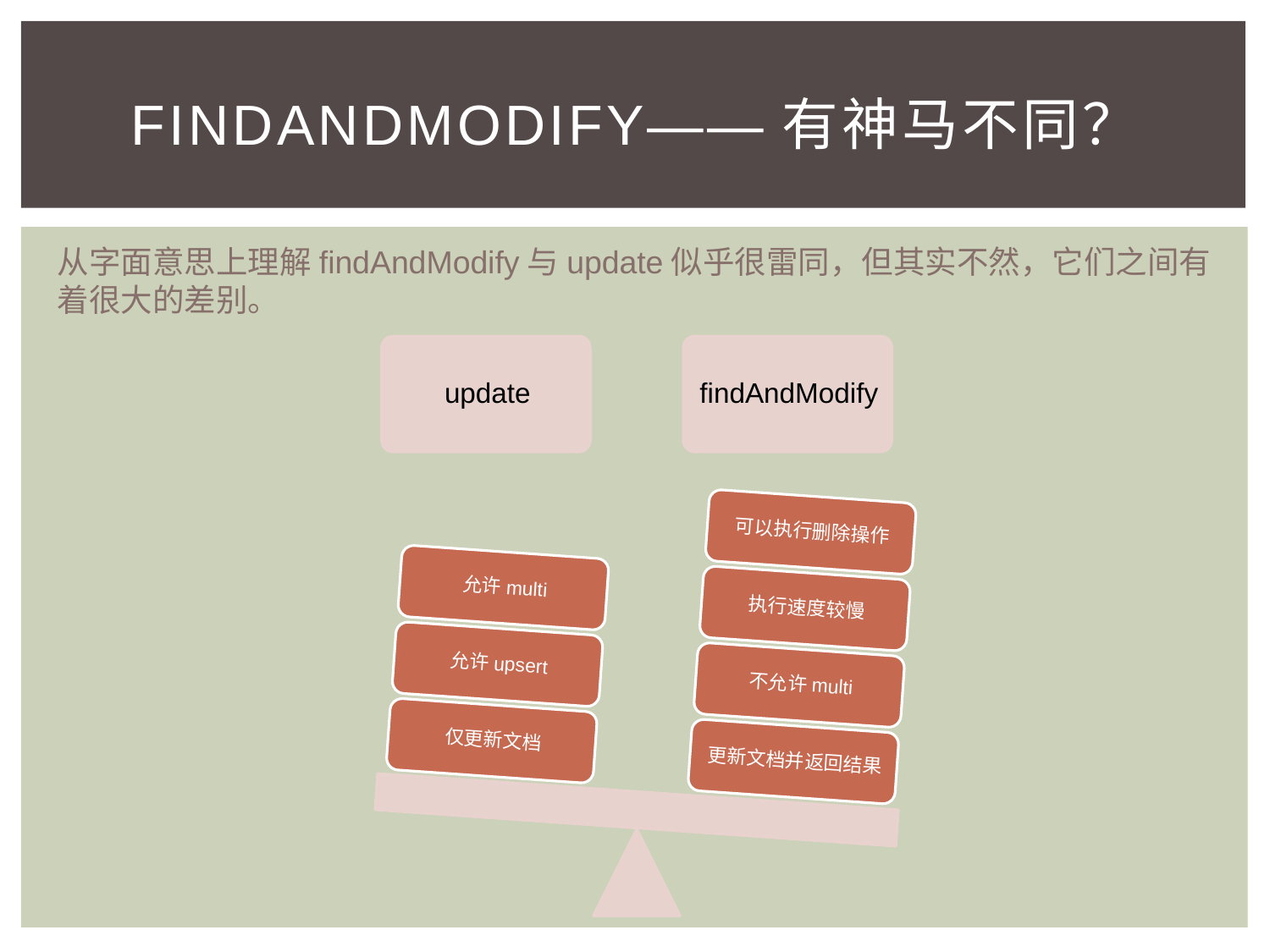

# findAndModify——有神马不同？
从字面意思上理解findAndModify与update似乎很雷同，但其实不然，它们之间有着很大的差别。
update
findAndModify
更新文档并返回结果
不允许multi
执行速度较慢
可以执行删除操作
仅更新文档
允许upsert
允许multi